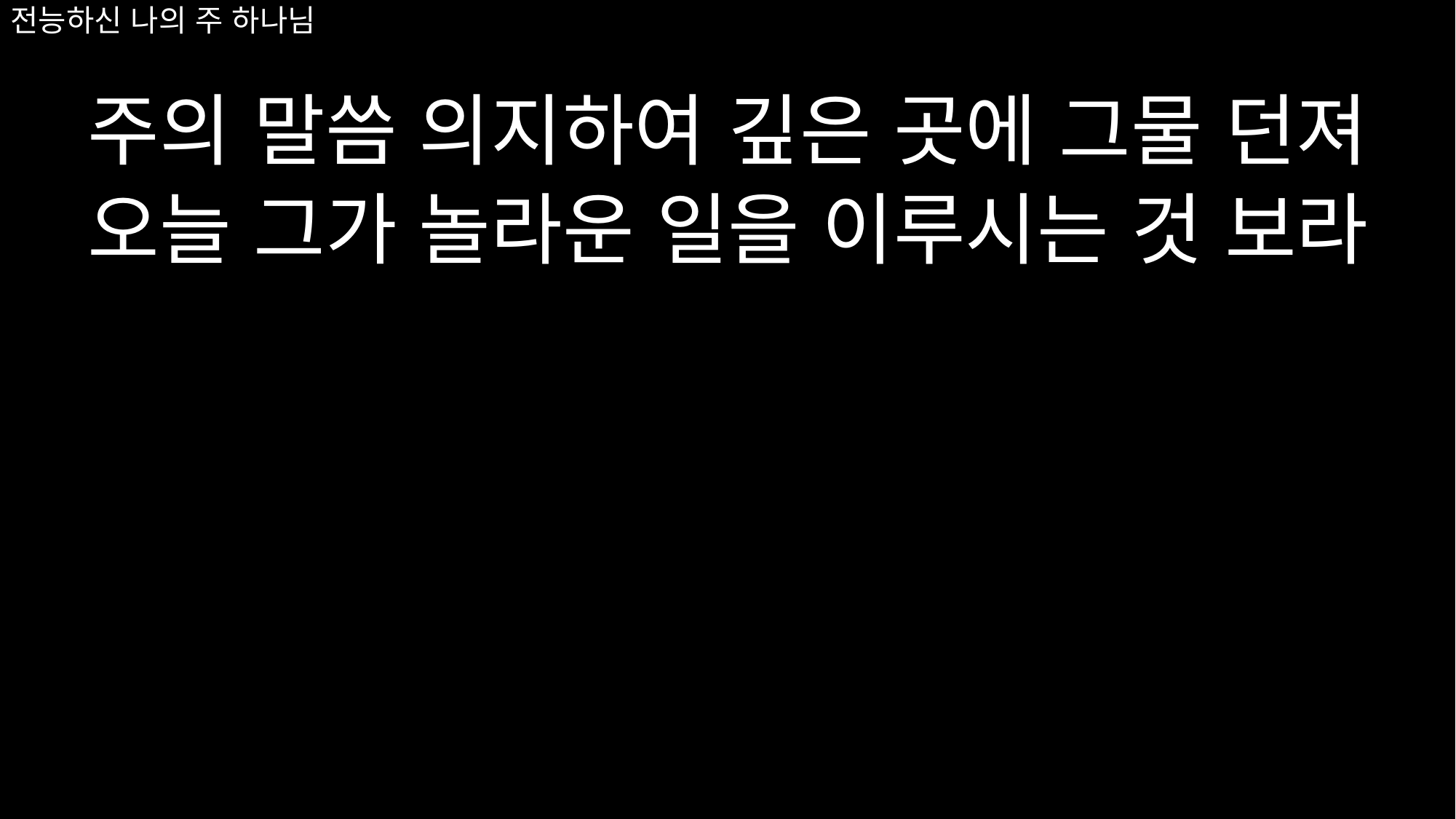

주의 말씀 의지하여 깊은 곳에 그물 던져
오늘 그가 놀라운 일을 이루시는 것 보라

# 전능하신 나의 주 하나님